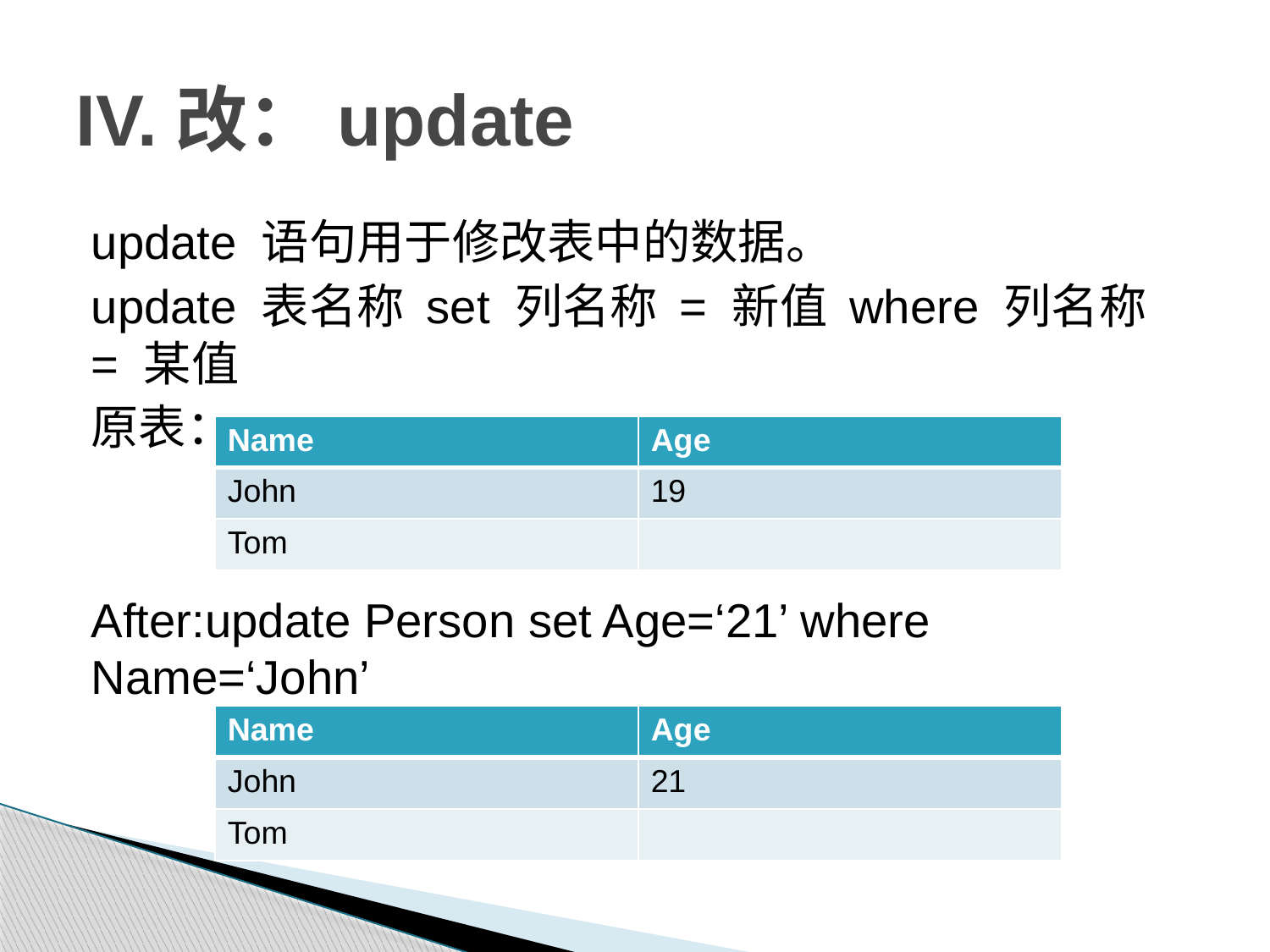

# IV.改：update
update 语句用于修改表中的数据。
update 表名称 set 列名称 = 新值 where 列名称 = 某值
原表：

After:update Person set Age=‘21’ where Name=‘John’
| Name | Age |
| --- | --- |
| John | 19 |
| Tom |  |
| Name | Age |
| --- | --- |
| John | 21 |
| Tom |  |